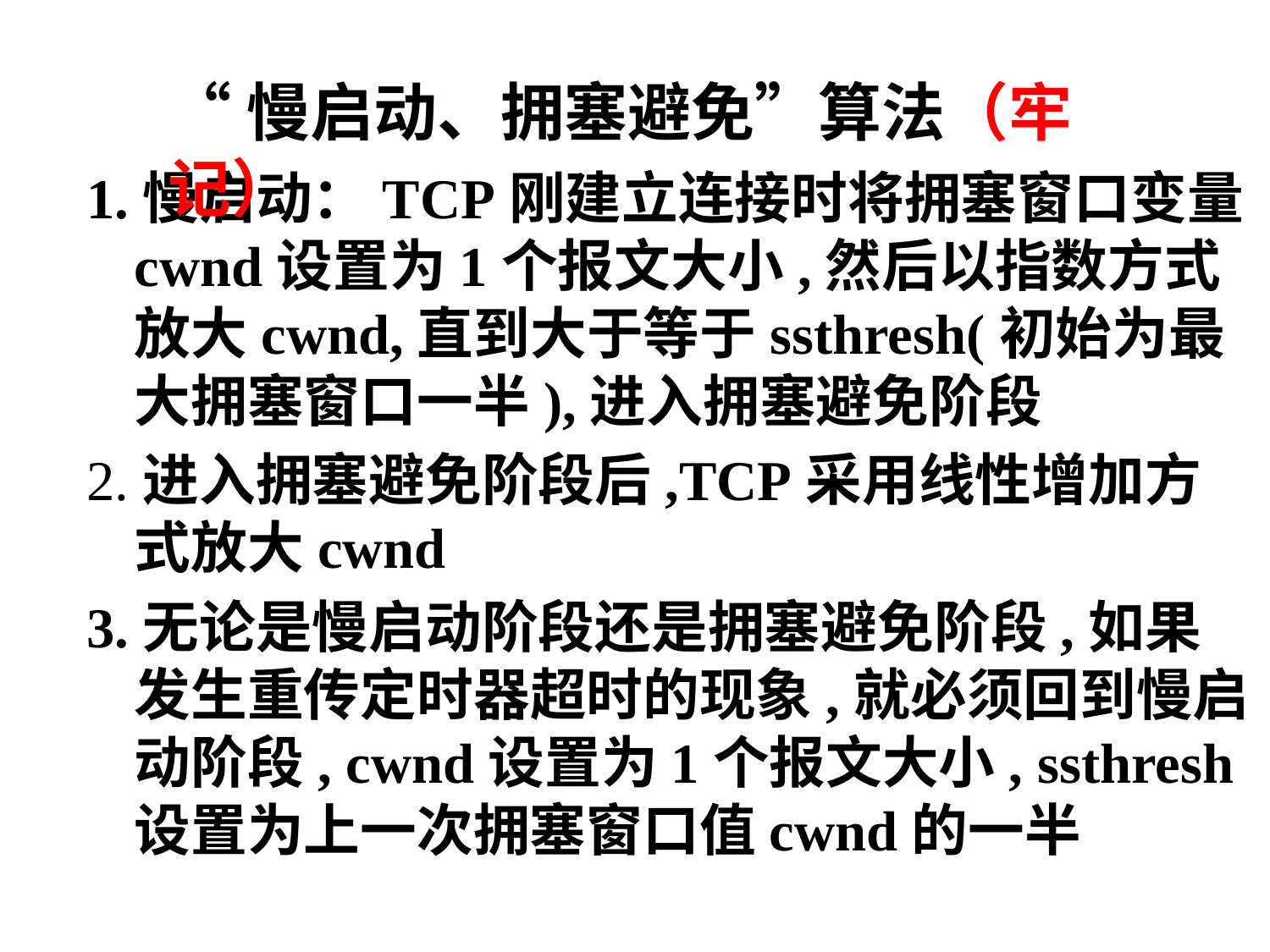

“慢启动、拥塞避免”算法（牢记）
1.慢启动：TCP刚建立连接时将拥塞窗口变量cwnd设置为1个报文大小,然后以指数方式放大cwnd,直到大于等于ssthresh(初始为最大拥塞窗口一半),进入拥塞避免阶段
2.进入拥塞避免阶段后,TCP采用线性增加方式放大cwnd
3.无论是慢启动阶段还是拥塞避免阶段,如果发生重传定时器超时的现象,就必须回到慢启动阶段, cwnd设置为1个报文大小, ssthresh设置为上一次拥塞窗口值cwnd的一半